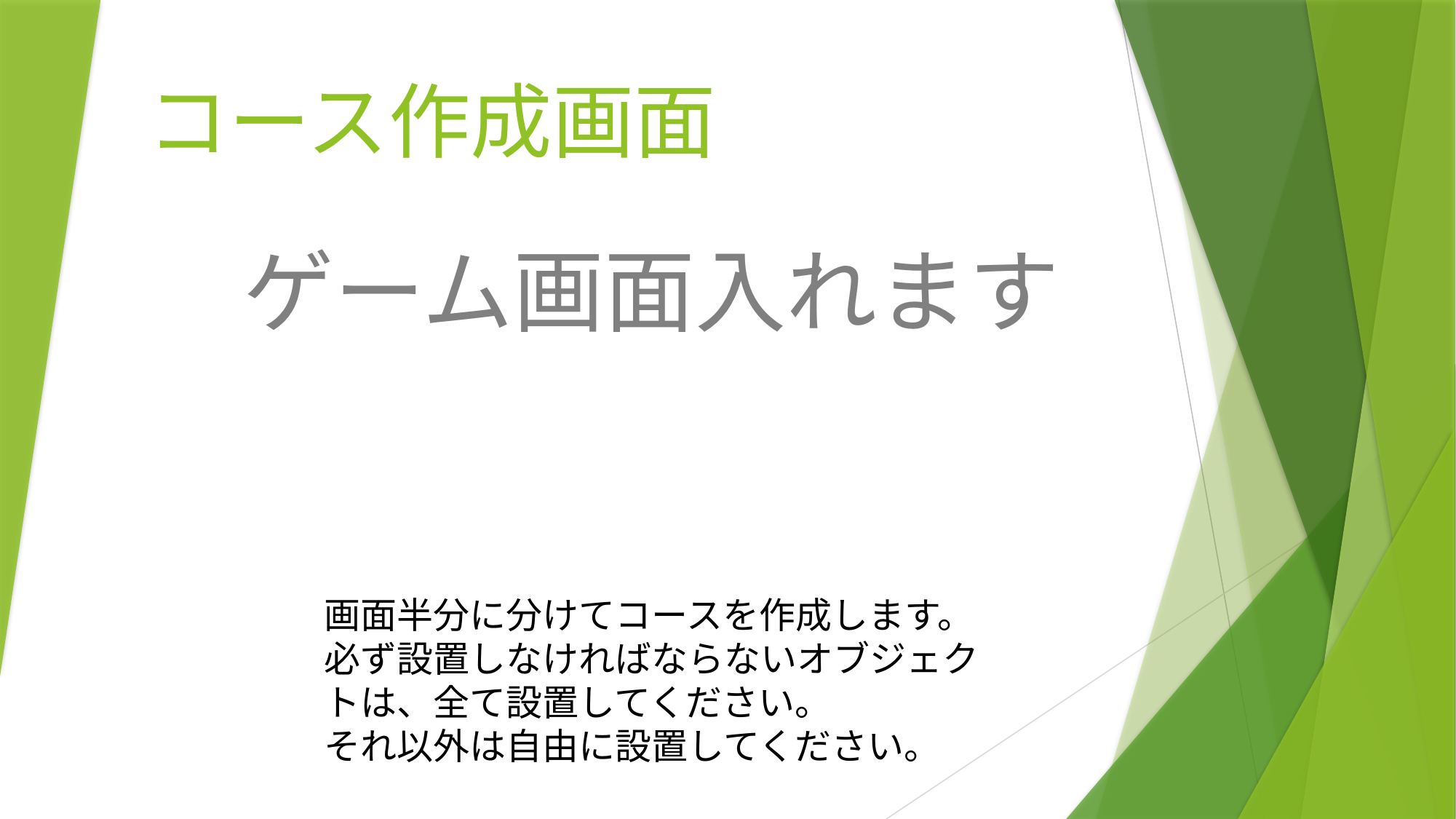

# コース作成画面
ゲーム画面入れます
画面半分に分けてコースを作成します。
必ず設置しなければならないオブジェクトは、全て設置してください。
それ以外は自由に設置してください。